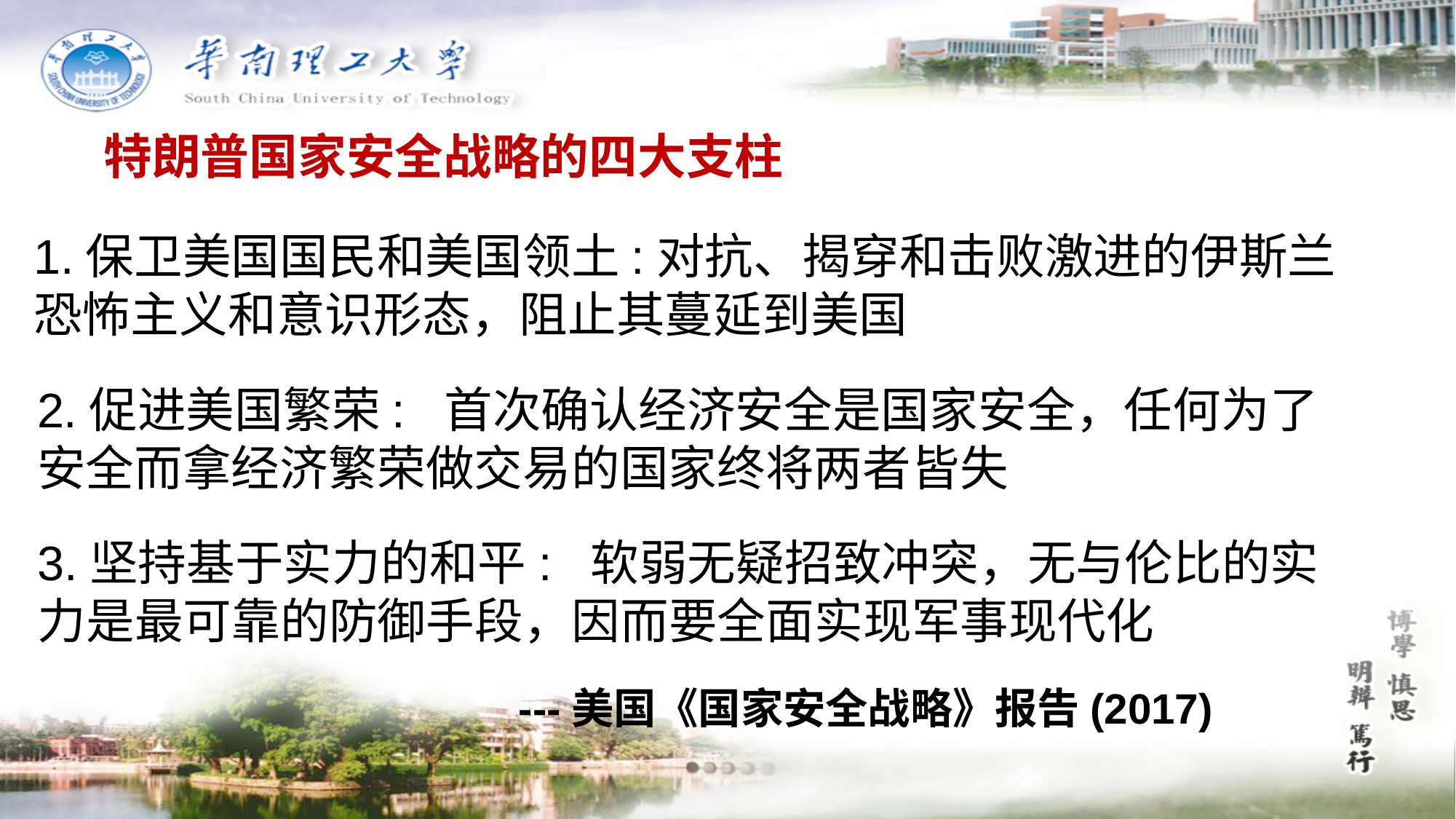

特朗普国家安全战略的四大支柱
1.保卫美国国民和美国领土:对抗、揭穿和击败激进的伊斯兰恐怖主义和意识形态，阻止其蔓延到美国
2.促进美国繁荣:  首次确认经济安全是国家安全，任何为了安全而拿经济繁荣做交易的国家终将两者皆失
3.坚持基于实力的和平:  软弱无疑招致冲突，无与伦比的实力是最可靠的防御手段，因而要全面实现军事现代化
---美国《国家安全战略》报告(2017)